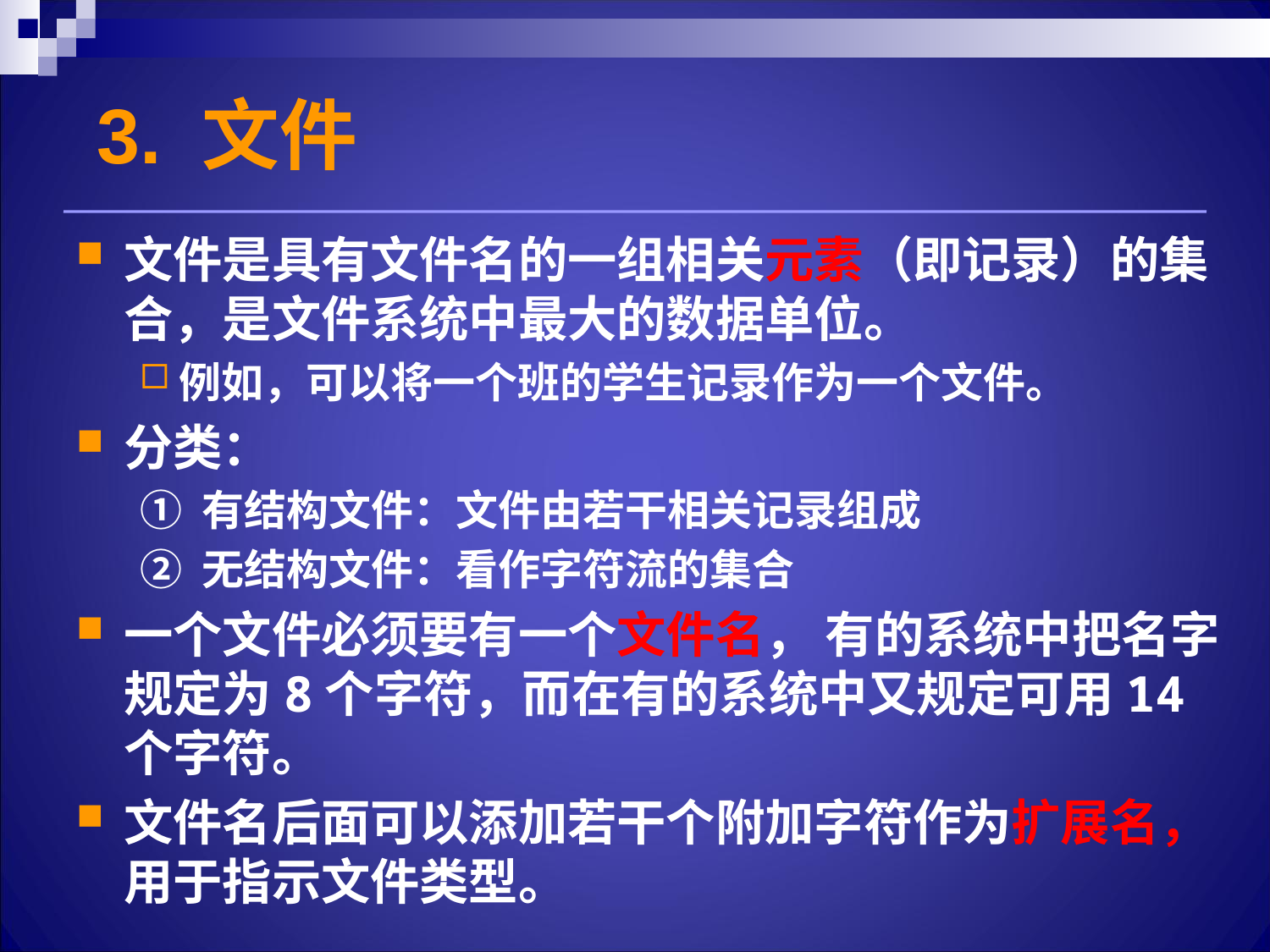

# 3. 文件
文件是具有文件名的一组相关元素（即记录）的集合，是文件系统中最大的数据单位。
例如，可以将一个班的学生记录作为一个文件。
分类：
① 有结构文件：文件由若干相关记录组成
② 无结构文件：看作字符流的集合
一个文件必须要有一个文件名， 有的系统中把名字规定为8个字符，而在有的系统中又规定可用14个字符。
文件名后面可以添加若干个附加字符作为扩展名，用于指示文件类型。